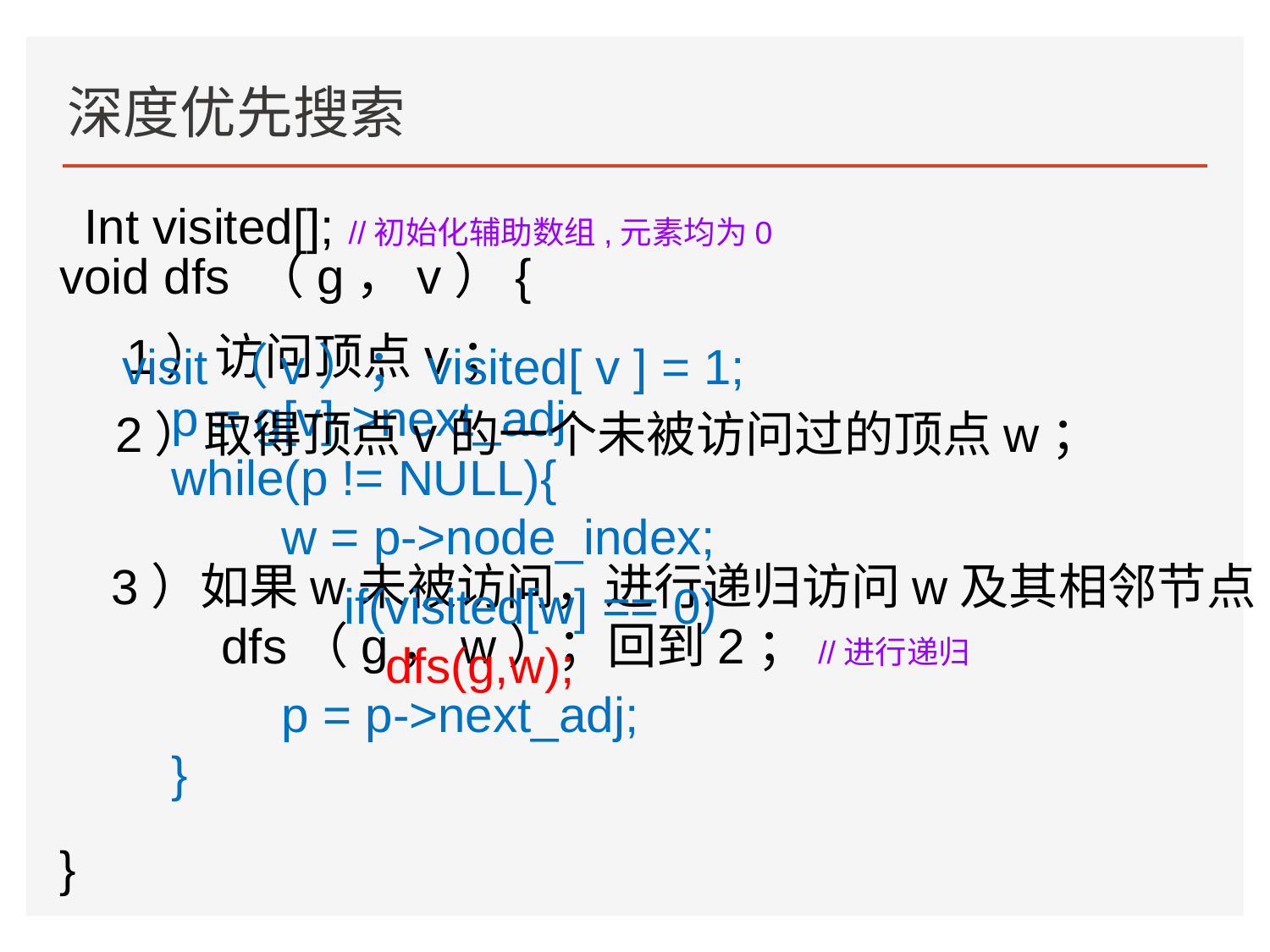

# 深度优先搜索
Int visited[]; //初始化辅助数组,元素均为0
void dfs （g，v）{

}
1）访问顶点v；
visit（v）；visited[ v ] = 1;
p = g[v]->next_adj
while(p != NULL){
        w = p->node_index;

        p = p->next_adj;
}
2）取得顶点v的一个未被访问过的顶点w；
3）如果w未被访问，进行递归访问w及其相邻节点
        dfs（g，w）；回到2；//进行递归
if(visited[w] == 0)
   dfs(g,w);